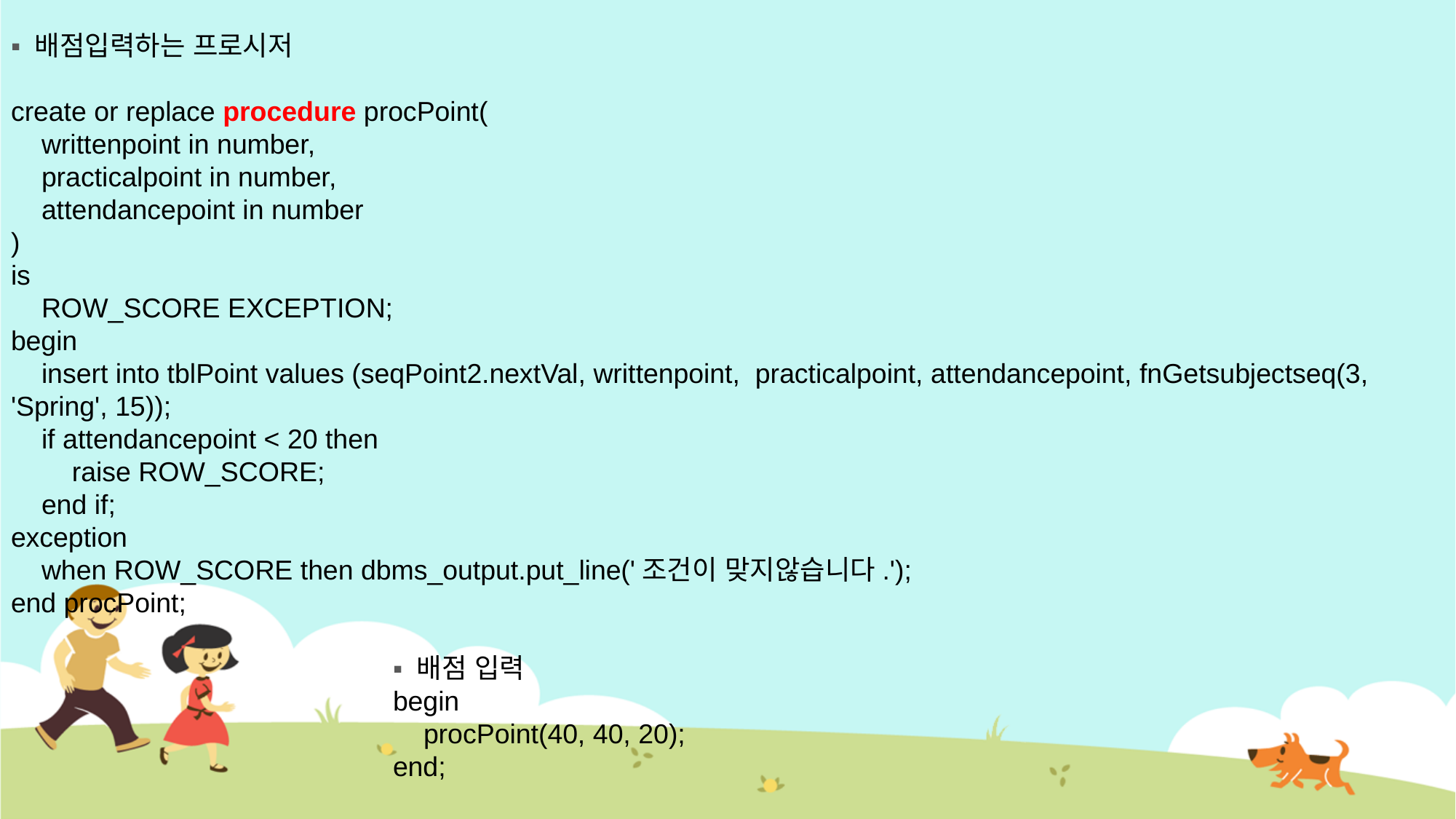

▪ 배점입력하는 프로시저

create or replace procedure procPoint(
    writtenpoint in number,
    practicalpoint in number,
    attendancepoint in number
)
is
    ROW_SCORE EXCEPTION;
begin
    insert into tblPoint values (seqPoint2.nextVal, writtenpoint,  practicalpoint, attendancepoint, fnGetsubjectseq(3, 'Spring', 15));
    if attendancepoint < 20 then
        raise ROW_SCORE;
    end if;
exception
    when ROW_SCORE then dbms_output.put_line('조건이 맞지않습니다.');
end procPoint;

▪ 배점 입력
begin
    procPoint(40, 40, 20);
end;